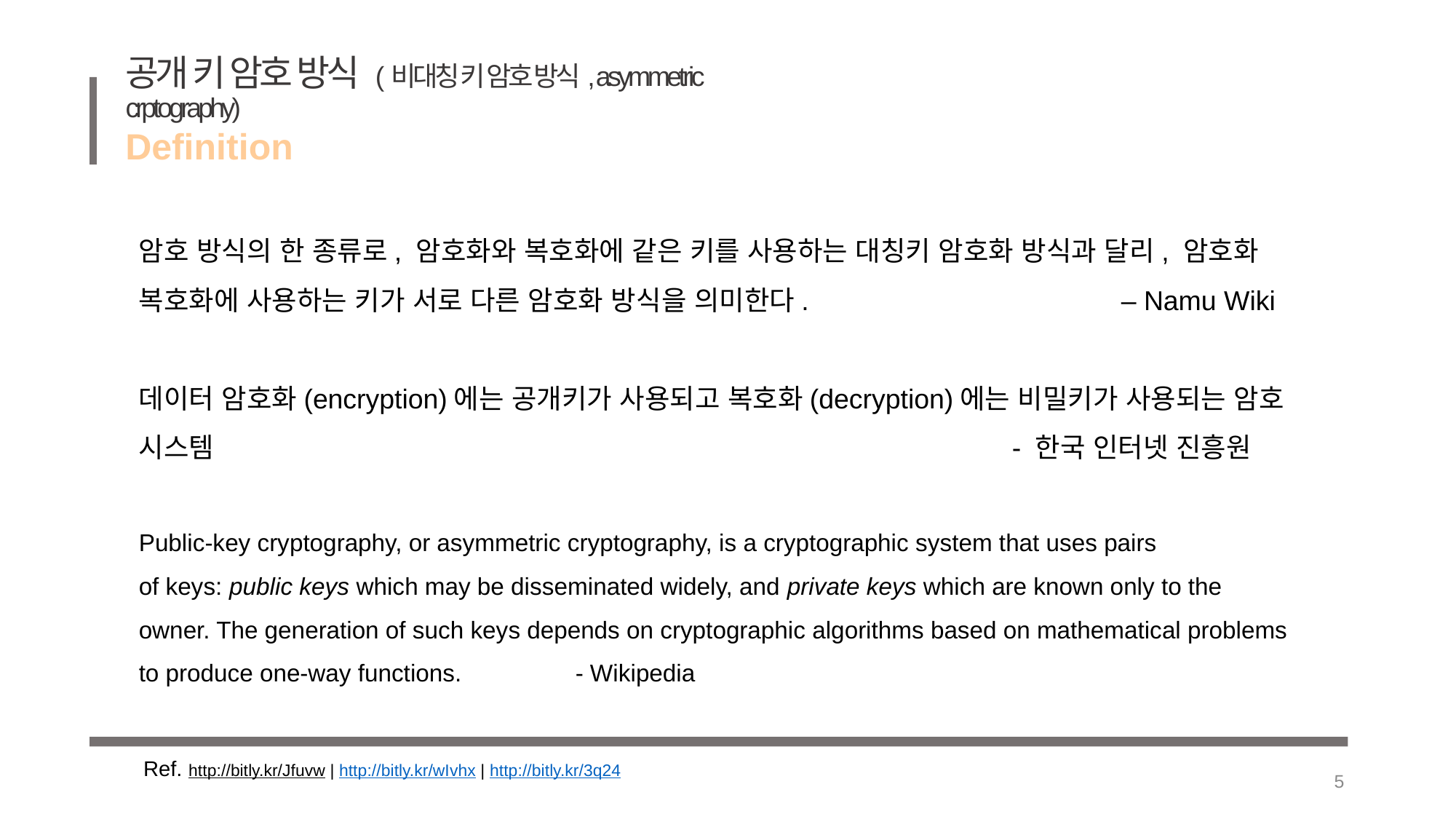

# 공개 키 암호 방식 (비대칭 키 암호 방식, asymmetric crptography)

Definition
암호 방식의 한 종류로, 암호화와 복호화에 같은 키를 사용하는 대칭키 암호화 방식과 달리, 암호화 복호화에 사용하는 키가 서로 다른 암호화 방식을 의미한다. 			– Namu Wiki

데이터 암호화(encryption)에는 공개키가 사용되고 복호화(decryption)에는 비밀키가 사용되는 암호 시스템 								- 한국 인터넷 진흥원

Public-key cryptography, or asymmetric cryptography, is a cryptographic system that uses pairs of keys: public keys which may be disseminated widely, and private keys which are known only to the owner. The generation of such keys depends on cryptographic algorithms based on mathematical problems to produce one-way functions.		- Wikipedia

Ref. http://bitly.kr/Jfuvw | http://bitly.kr/wIvhx | http://bitly.kr/3q24
5